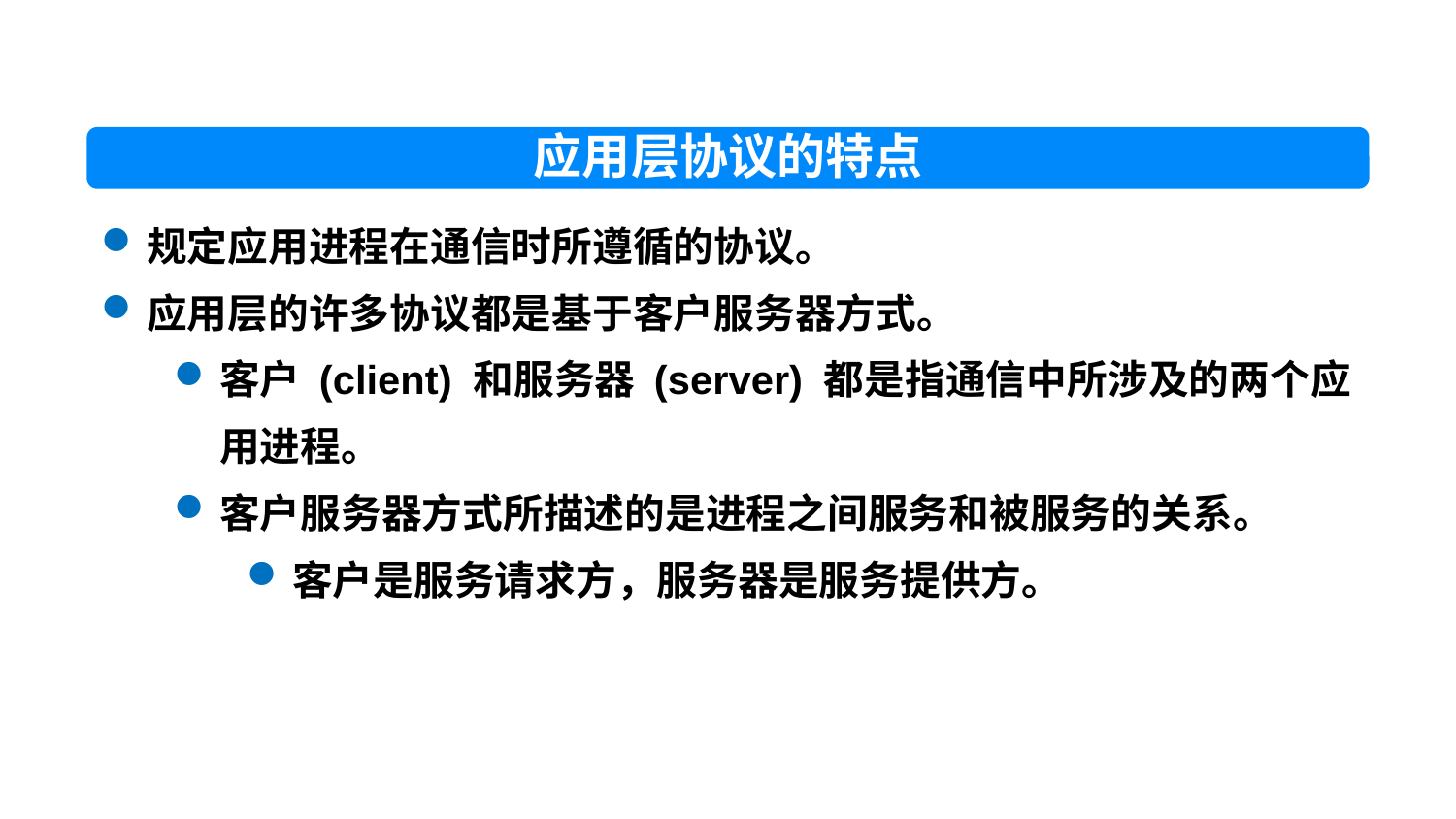

应用层协议的特点

规定应用进程在通信时所遵循的协议。
应用层的许多协议都是基于客户服务器方式。
客户 (client) 和服务器 (server) 都是指通信中所涉及的两个应用进程。
客户服务器方式所描述的是进程之间服务和被服务的关系。
客户是服务请求方，服务器是服务提供方。
3